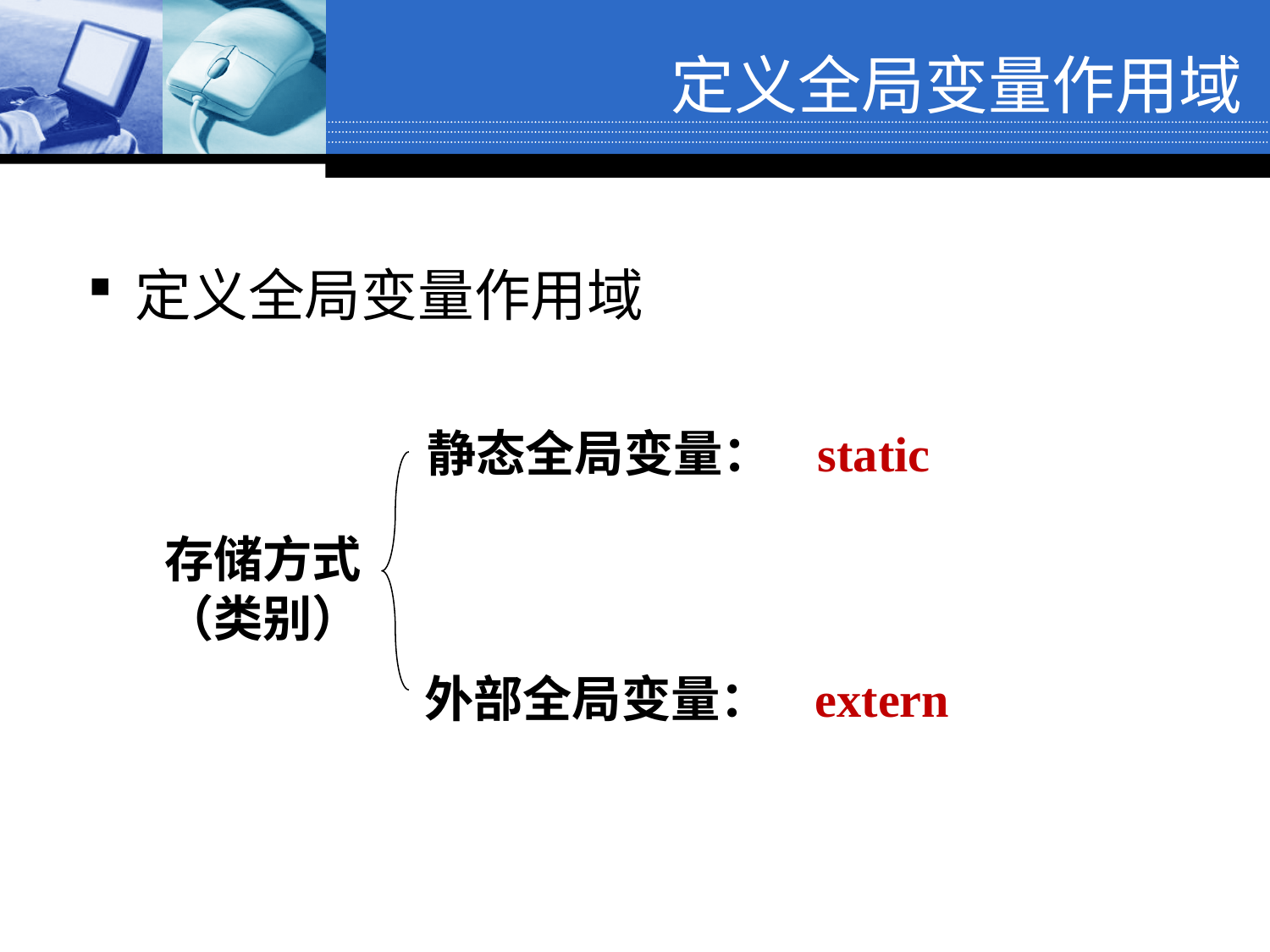

定义全局变量作用域
定义全局变量作用域
静态全局变量：   static

存储方式（类别）
外部全局变量：   extern